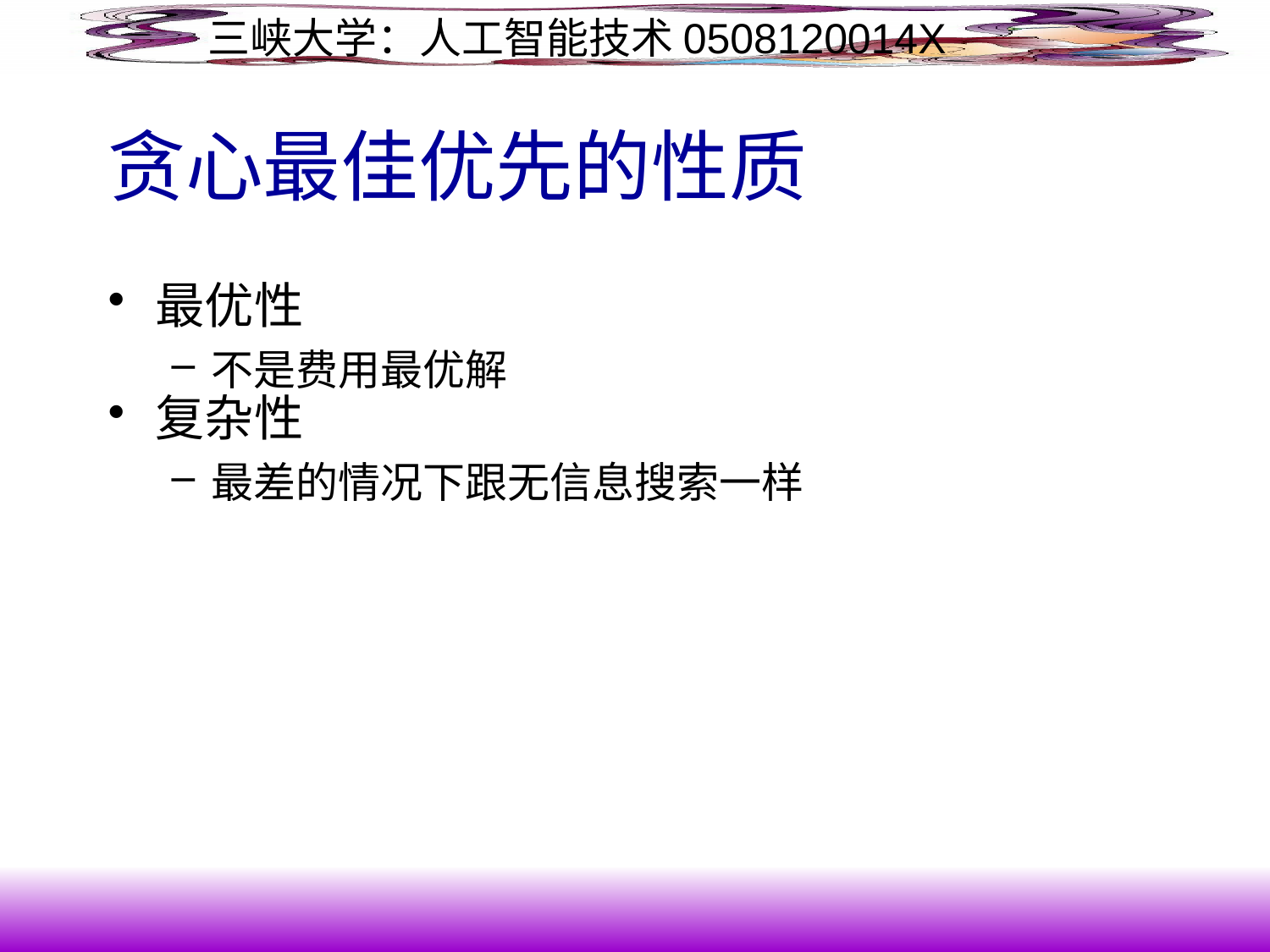

# 贪心最佳优先的性质
最优性
不是费用最优解
复杂性
最差的情况下跟无信息搜索一样